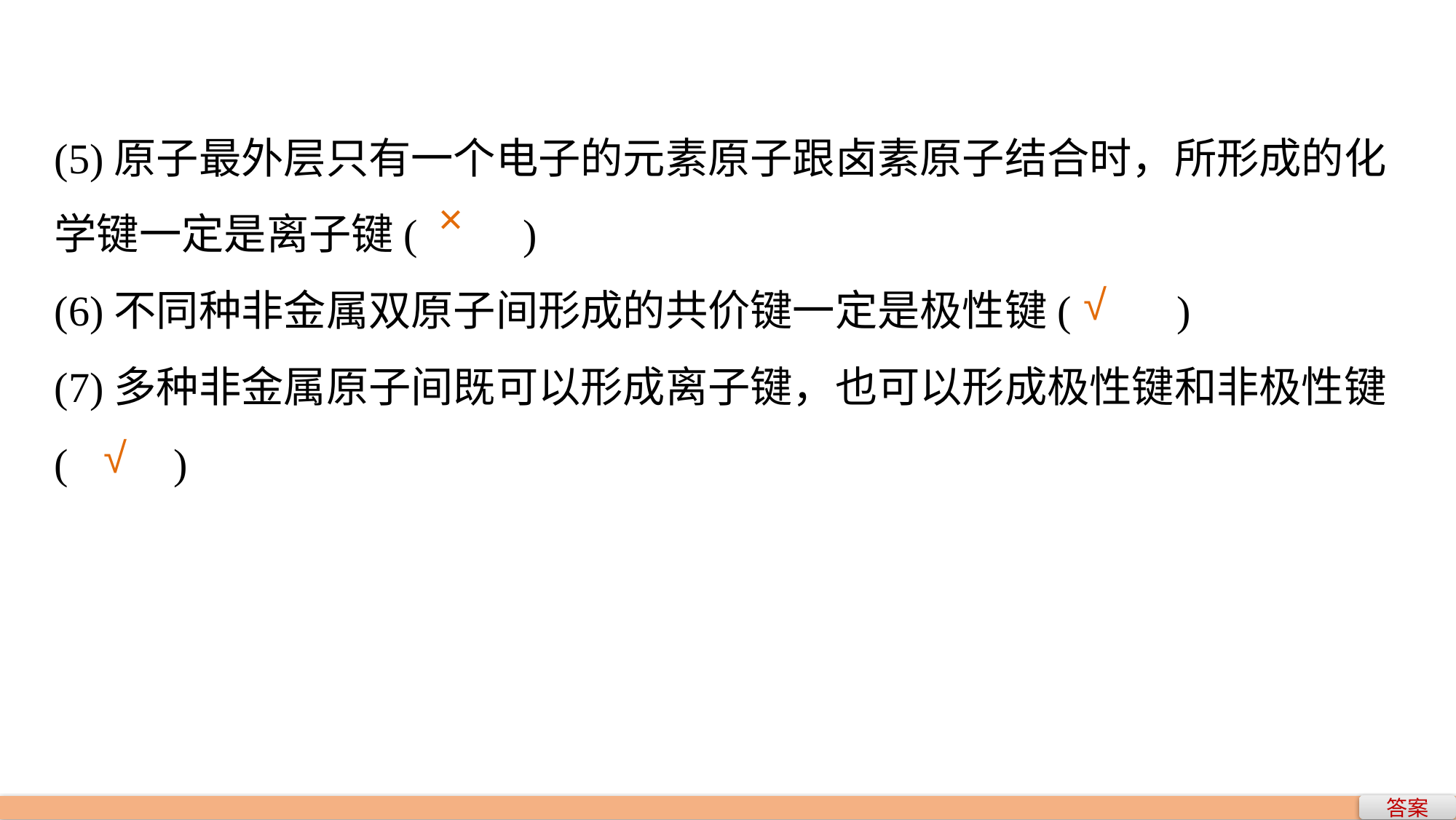

(5)原子最外层只有一个电子的元素原子跟卤素原子结合时，所形成的化学键一定是离子键(　　)
(6)不同种非金属双原子间形成的共价键一定是极性键(　　)
(7)多种非金属原子间既可以形成离子键，也可以形成极性键和非极性键(　　)
×
√
√
答案